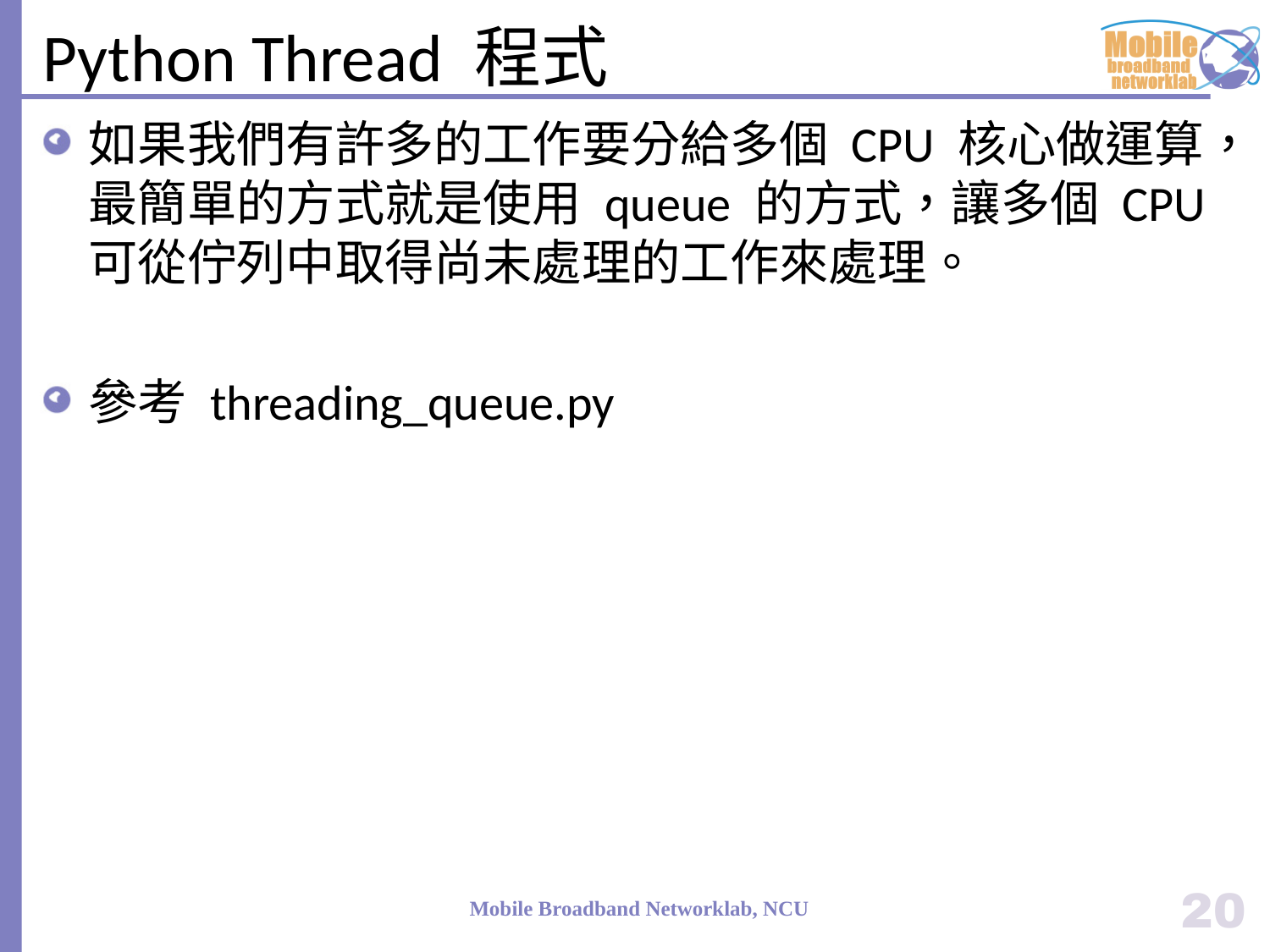

# Python Thread 程式
如果我們有許多的工作要分給多個 CPU 核心做運算，最簡單的方式就是使用 queue 的方式，讓多個 CPU 可從佇列中取得尚未處理的工作來處理。

參考 threading_queue.py
20